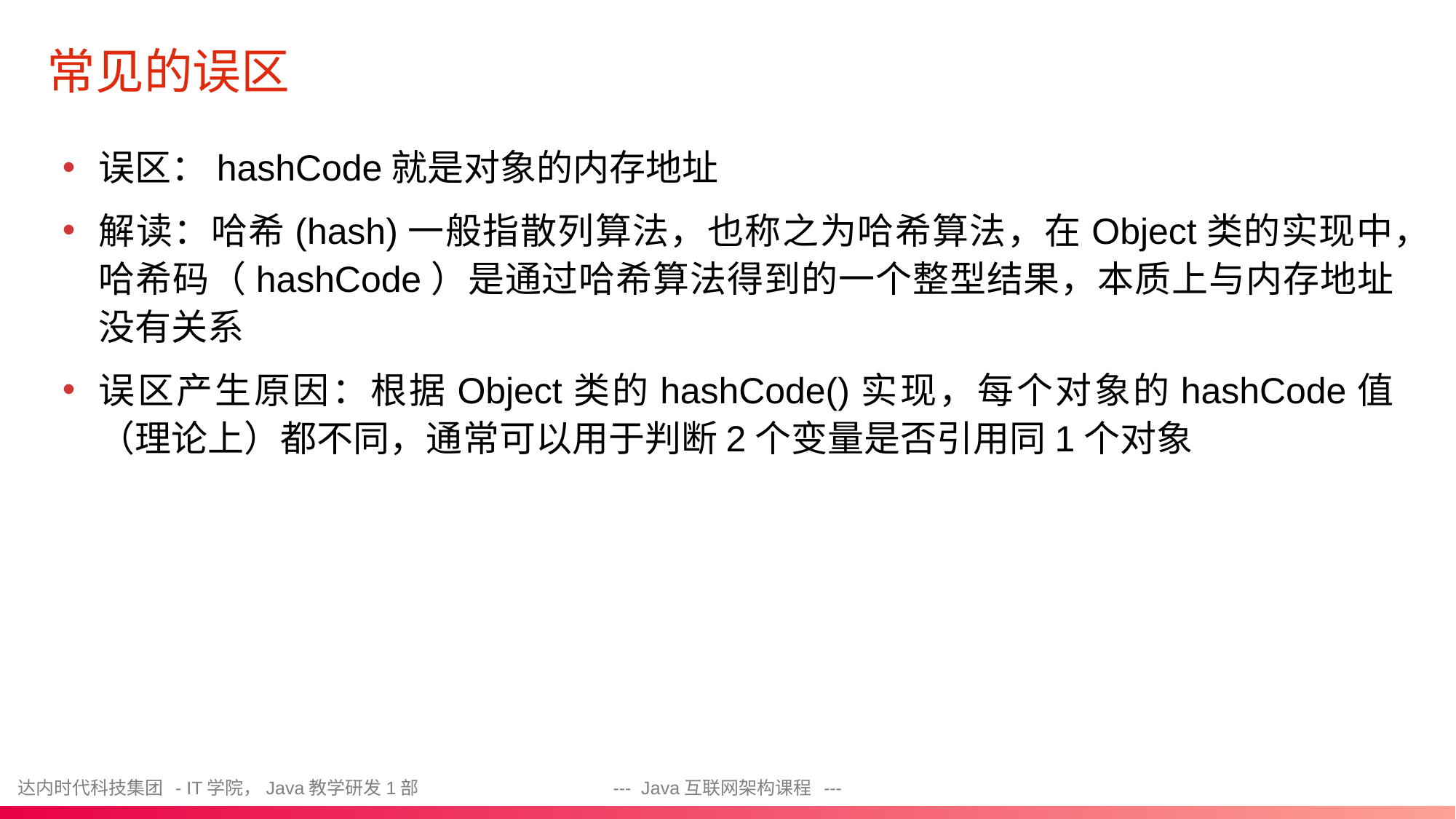

# 常见的误区
误区：hashCode就是对象的内存地址
解读：哈希(hash)一般指散列算法，也称之为哈希算法，在Object类的实现中，哈希码（hashCode）是通过哈希算法得到的一个整型结果，本质上与内存地址没有关系
误区产生原因：根据Object类的hashCode()实现，每个对象的hashCode值（理论上）都不同，通常可以用于判断2个变量是否引用同1个对象